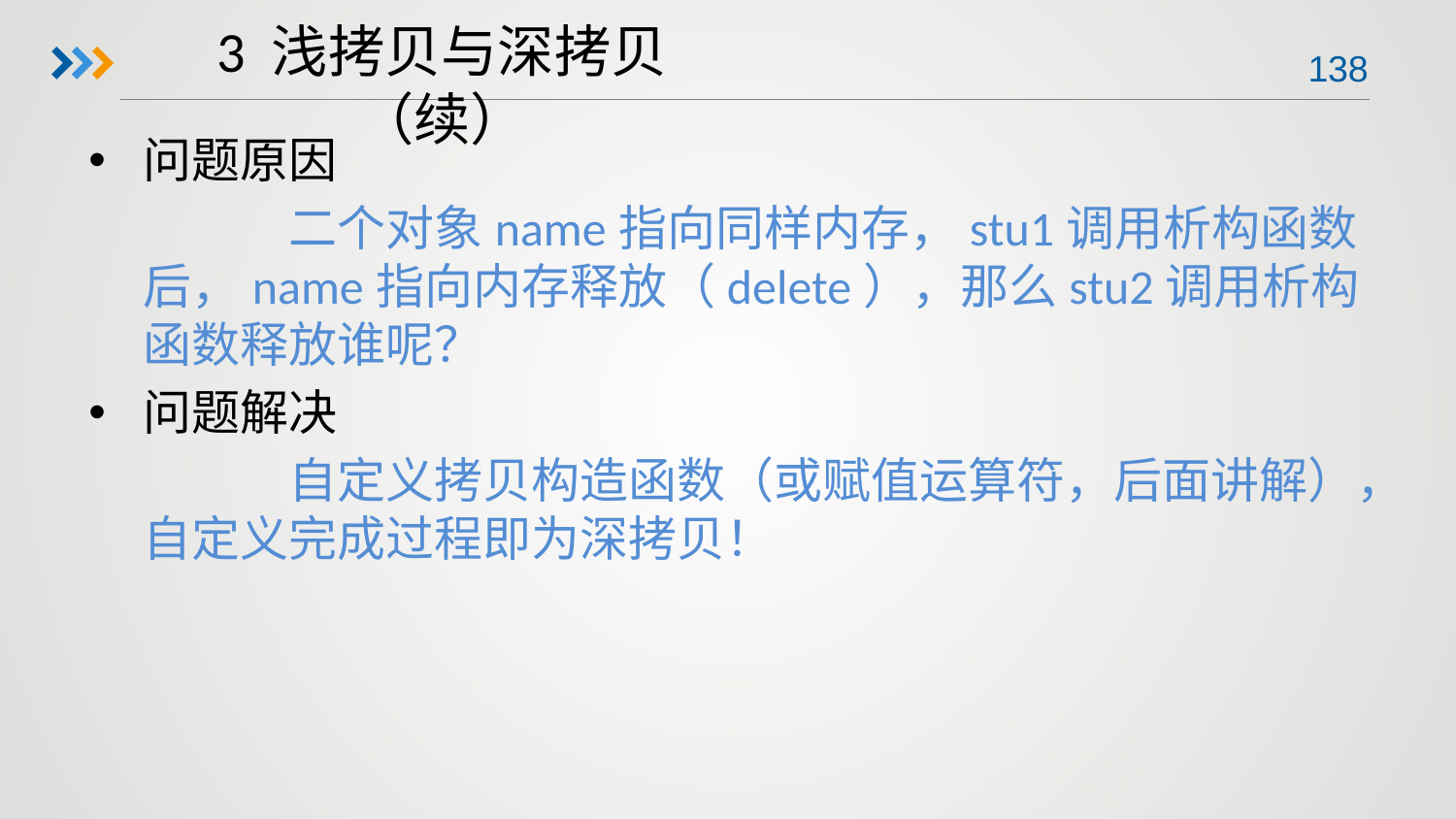

3 浅拷贝与深拷贝（续）
问题原因
		二个对象name指向同样内存，stu1调用析构函数后，name指向内存释放（delete），那么stu2调用析构函数释放谁呢？
问题解决
		自定义拷贝构造函数（或赋值运算符，后面讲解），自定义完成过程即为深拷贝！